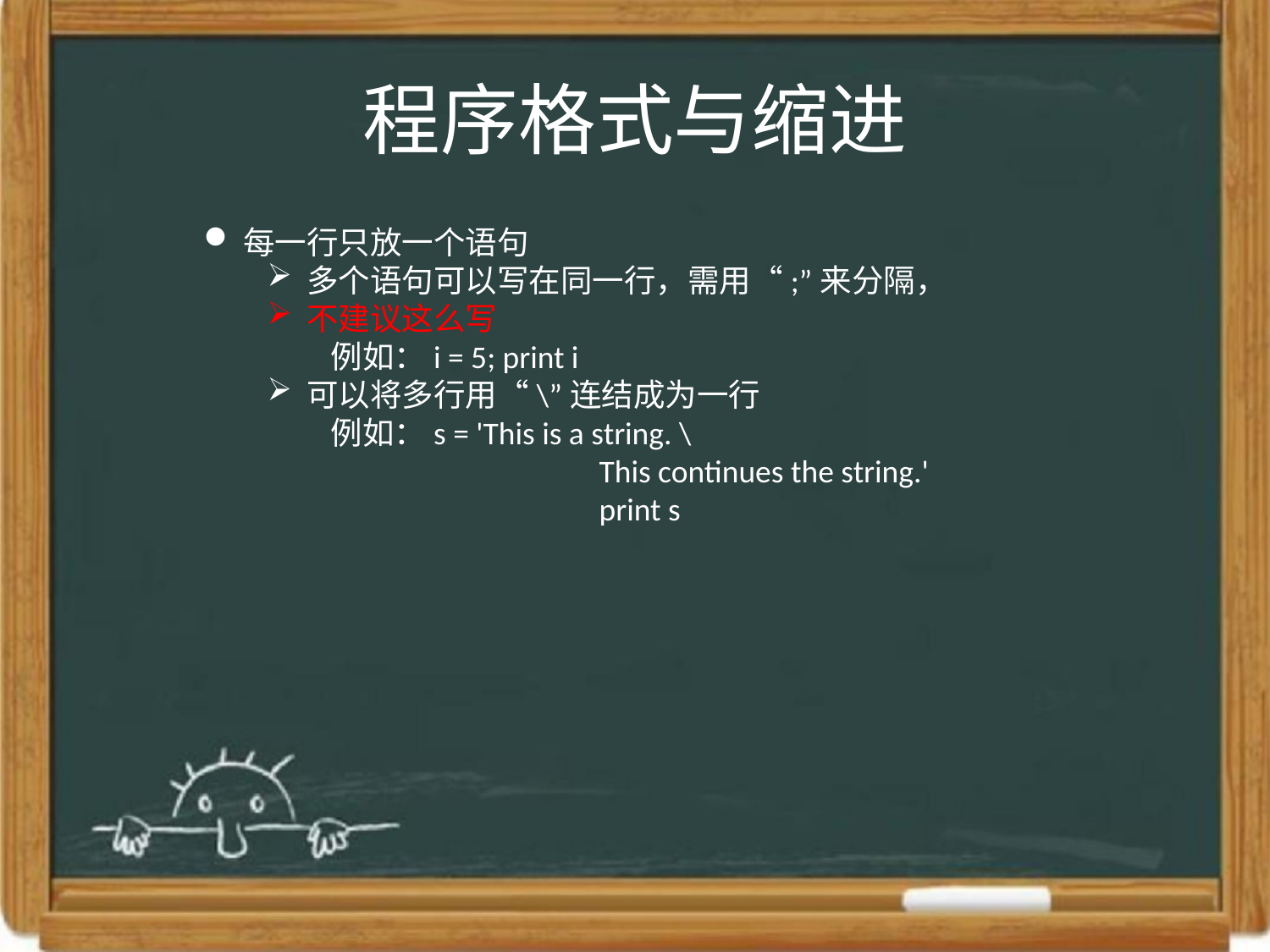

# 程序格式与缩进
每一行只放一个语句
多个语句可以写在同一行，需用“;”来分隔，
不建议这么写
例如：i = 5; print i
可以将多行用“\”连结成为一行
例如：s = 'This is a string. \
		  This continues the string.'
		  print s